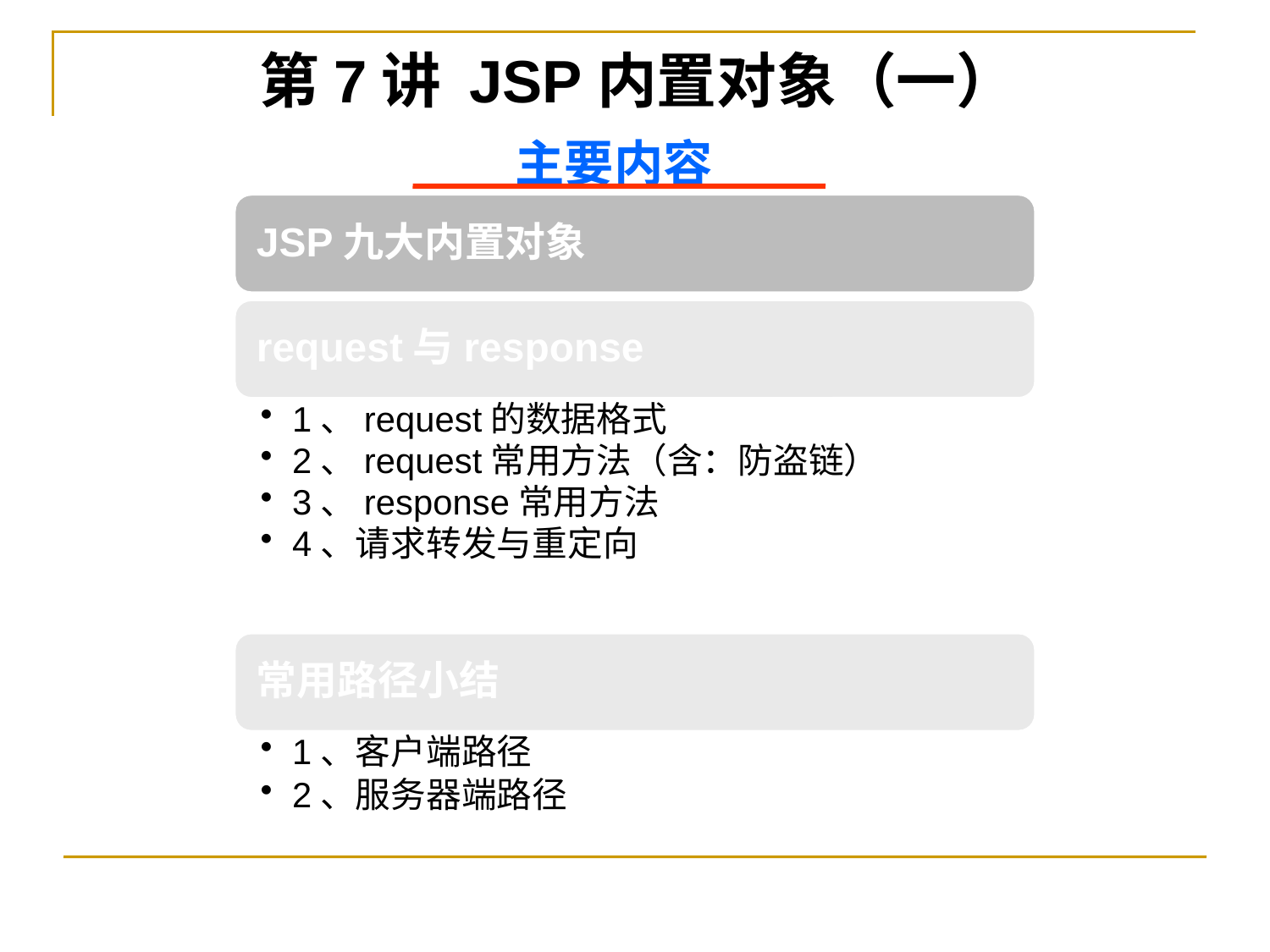

# 第7讲 JSP内置对象（一）
主要内容

JSP九大内置对象
request与response
1、request的数据格式
2、request常用方法（含：防盗链）
3、response常用方法
4、请求转发与重定向
常用路径小结
1、客户端路径
2、服务器端路径